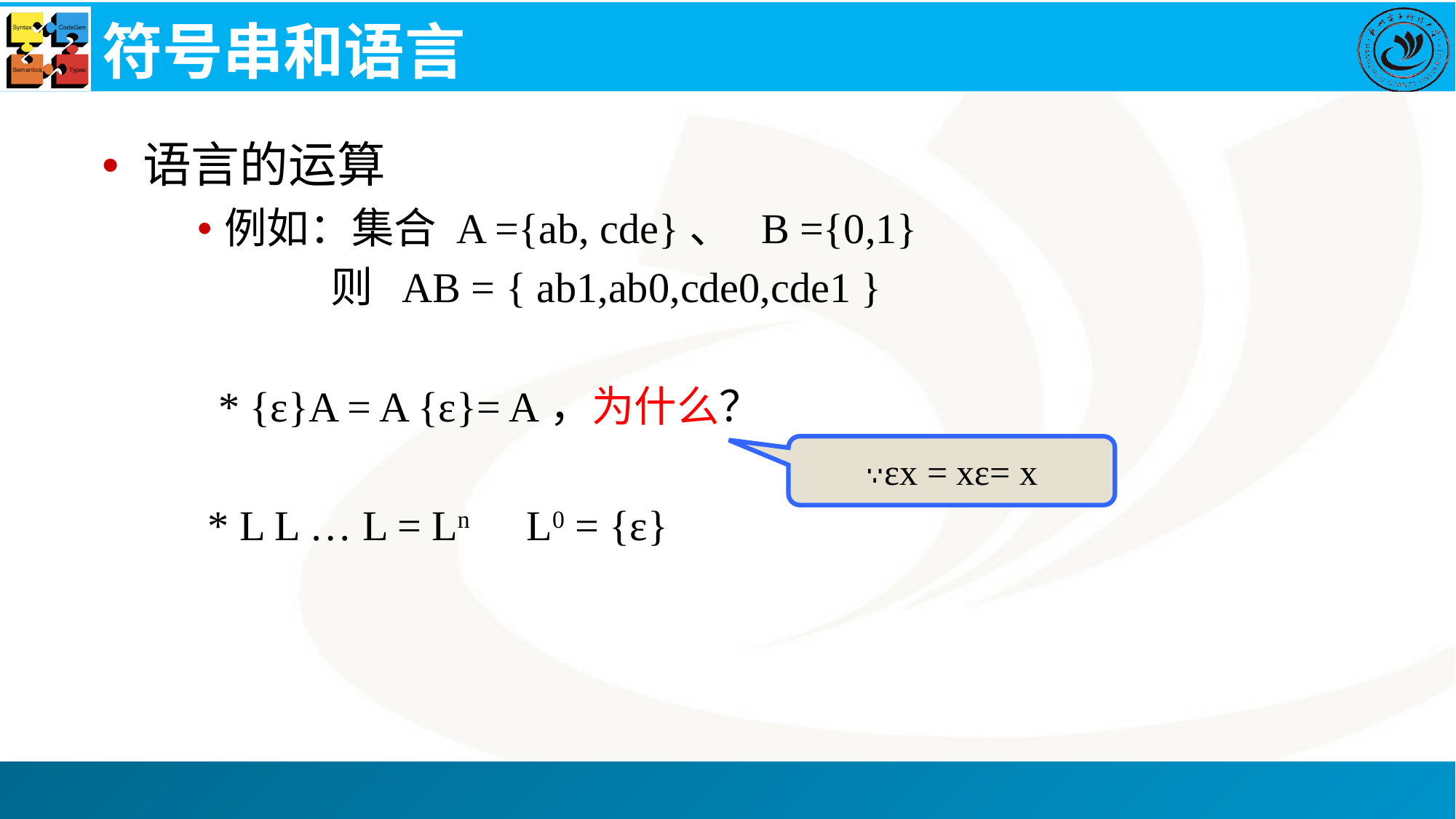

# 符号串和语言
语言的运算
例如：集合 A ={ab, cde}、  B ={0,1}
             则  AB = { ab1,ab0,cde0,cde1 }

  * {ε}A = A {ε}= A，为什么？

 * L L … L = Ln       L0 = {ε}
∵εx = xε= x
13